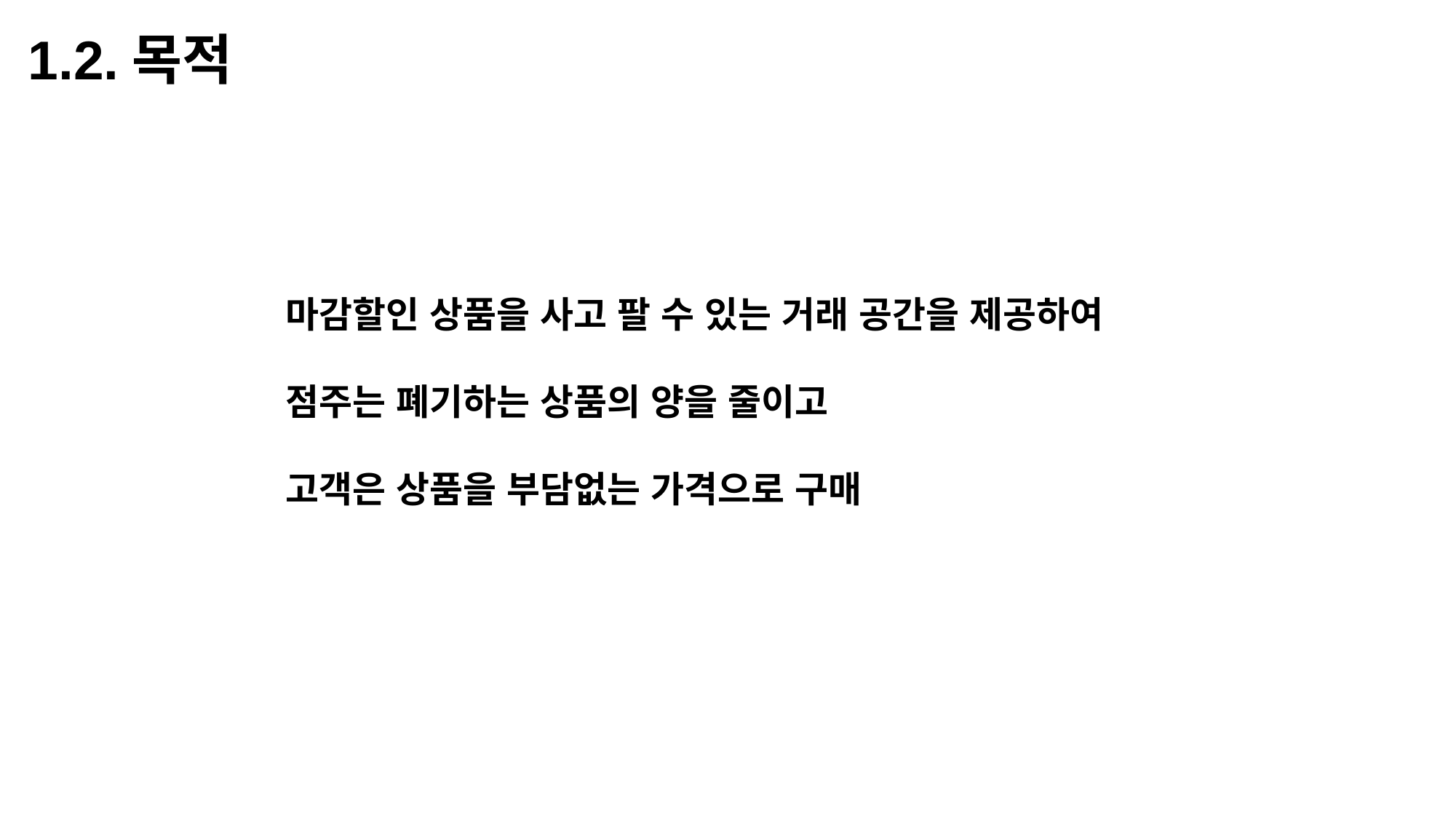

1.2.목적
마감할인 상품을 사고 팔 수 있는 거래 공간을 제공하여

점주는 폐기하는 상품의 양을 줄이고

고객은 상품을 부담없는 가격으로 구매